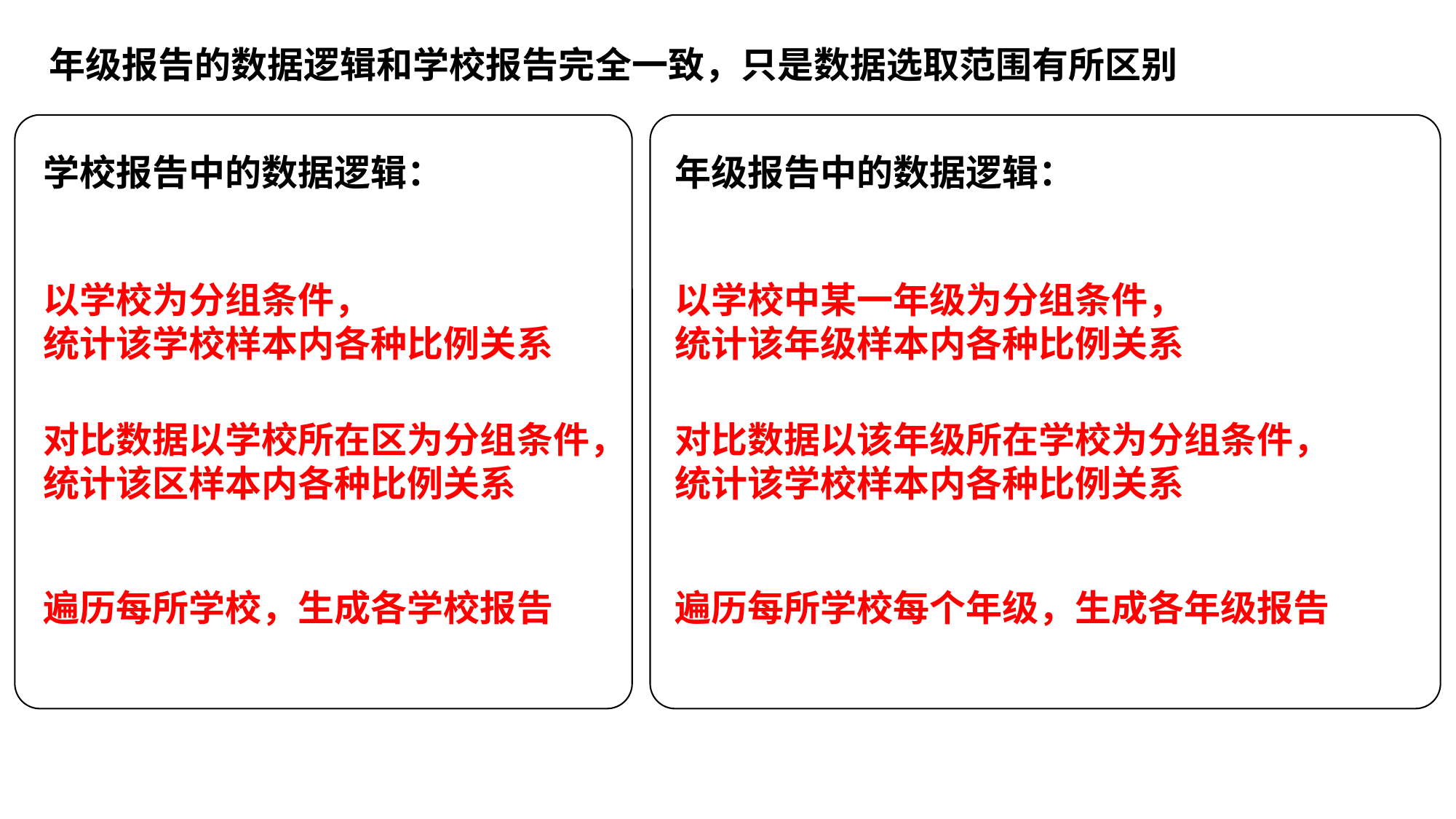

年级报告的数据逻辑和学校报告完全一致，只是数据选取范围有所区别

学校报告中的数据逻辑：
年级报告中的数据逻辑：
以学校为分组条件，
统计该学校样本内各种比例关系
以学校中某一年级为分组条件，
统计该年级样本内各种比例关系
对比数据以学校所在区为分组条件，
统计该区样本内各种比例关系
对比数据以该年级所在学校为分组条件，
统计该学校样本内各种比例关系
遍历每所学校，生成各学校报告
遍历每所学校每个年级，生成各年级报告